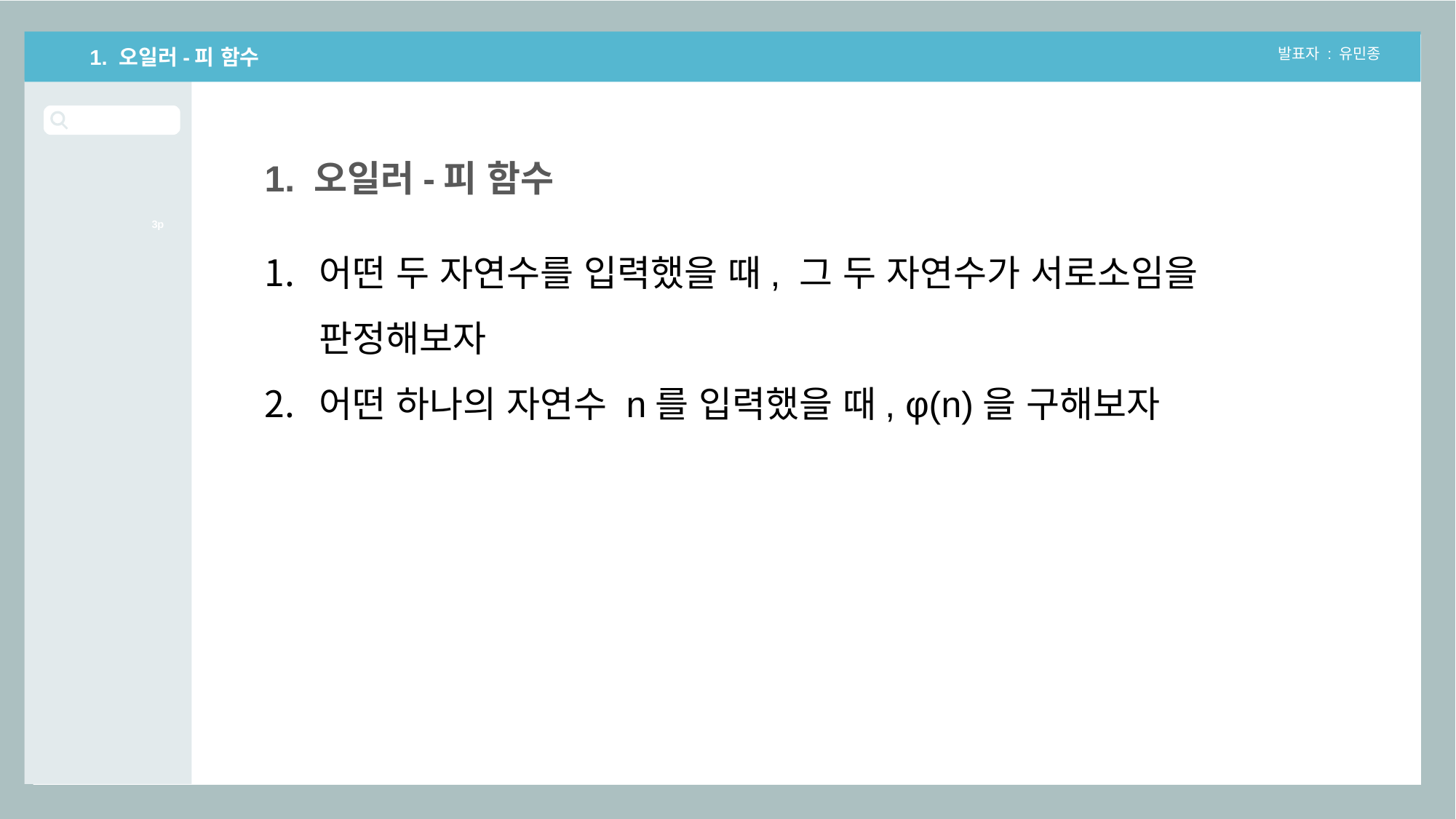

1. 오일러-피 함수
발표자 : 유민종

1. 오일러-피 함수
3p
어떤 두 자연수를 입력했을 때, 그 두 자연수가 서로소임을 판정해보자
어떤 하나의 자연수 n를 입력했을 때, φ(n)을 구해보자